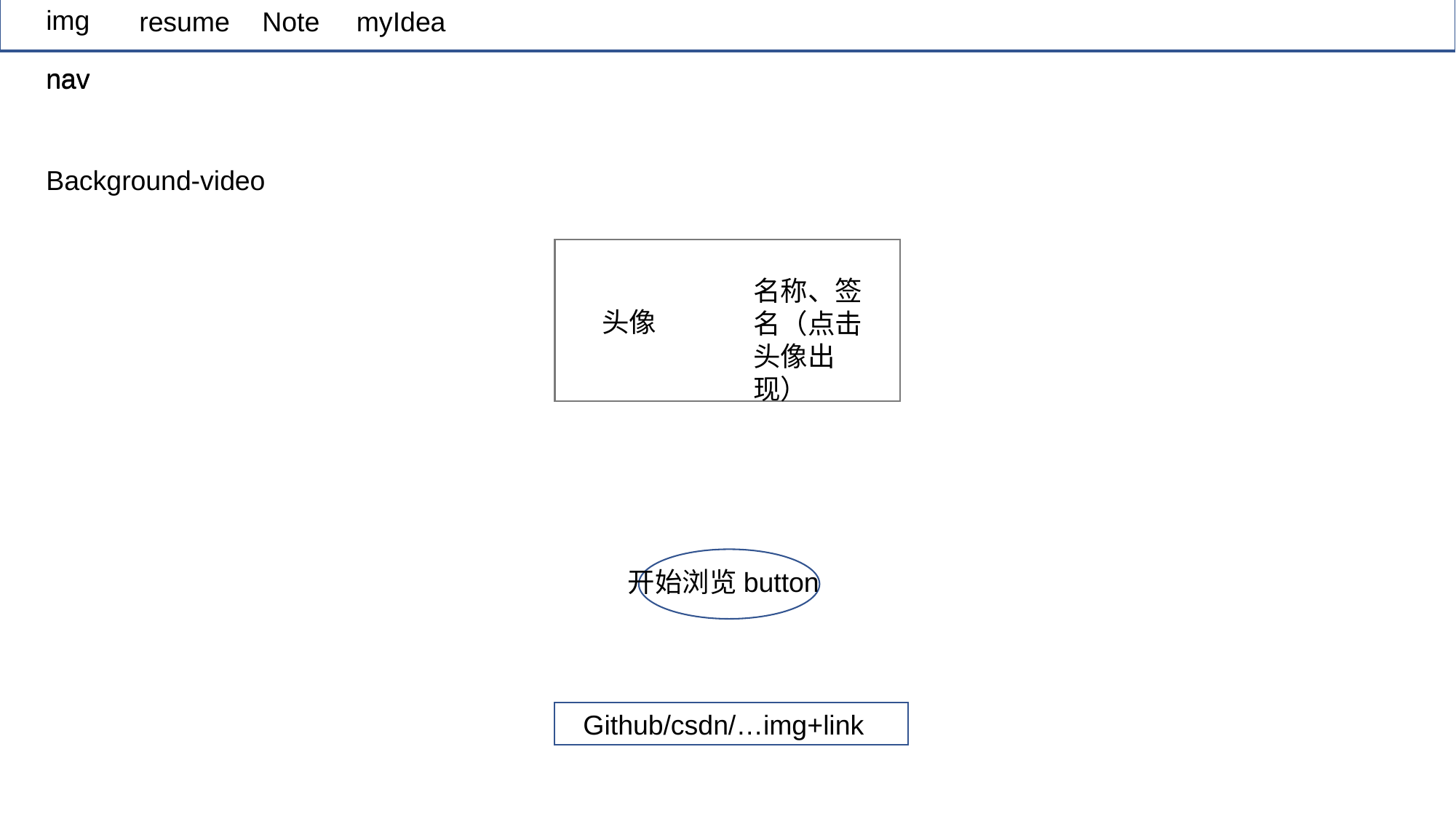

resume
Note
myIdea

img
nav
resume
Note
myIdea

img
nav
Background-video

名称、签名（点击头像出现）
头像

开始浏览button

Github/csdn/…img+link